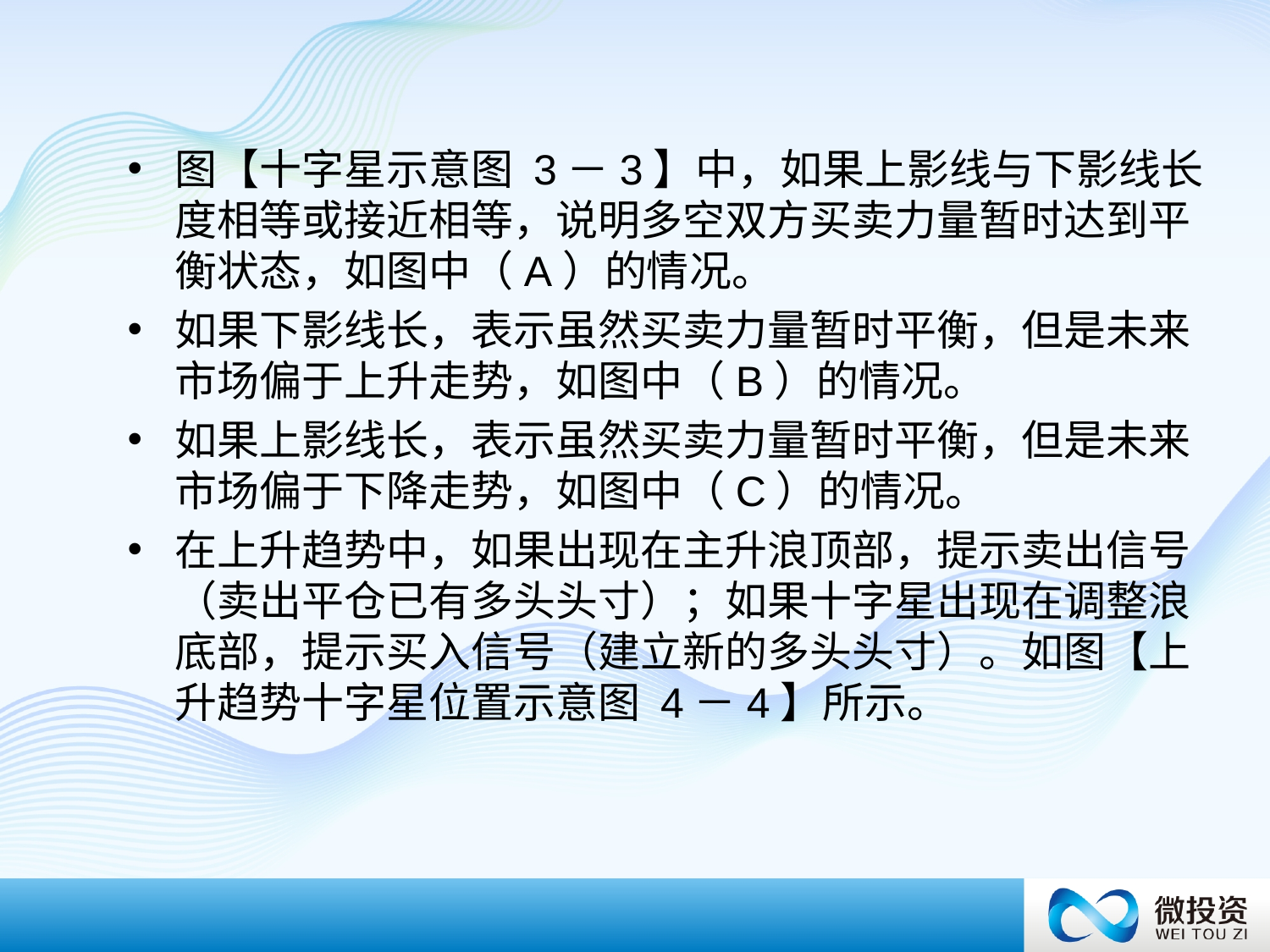

图【十字星示意图 3－3】中，如果上影线与下影线长度相等或接近相等，说明多空双方买卖力量暂时达到平衡状态，如图中（A）的情况。
如果下影线长，表示虽然买卖力量暂时平衡，但是未来市场偏于上升走势，如图中（B）的情况。
如果上影线长，表示虽然买卖力量暂时平衡，但是未来市场偏于下降走势，如图中（C）的情况。
在上升趋势中，如果出现在主升浪顶部，提示卖出信号（卖出平仓已有多头头寸）；如果十字星出现在调整浪底部，提示买入信号（建立新的多头头寸）。如图【上升趋势十字星位置示意图 4－4】所示。